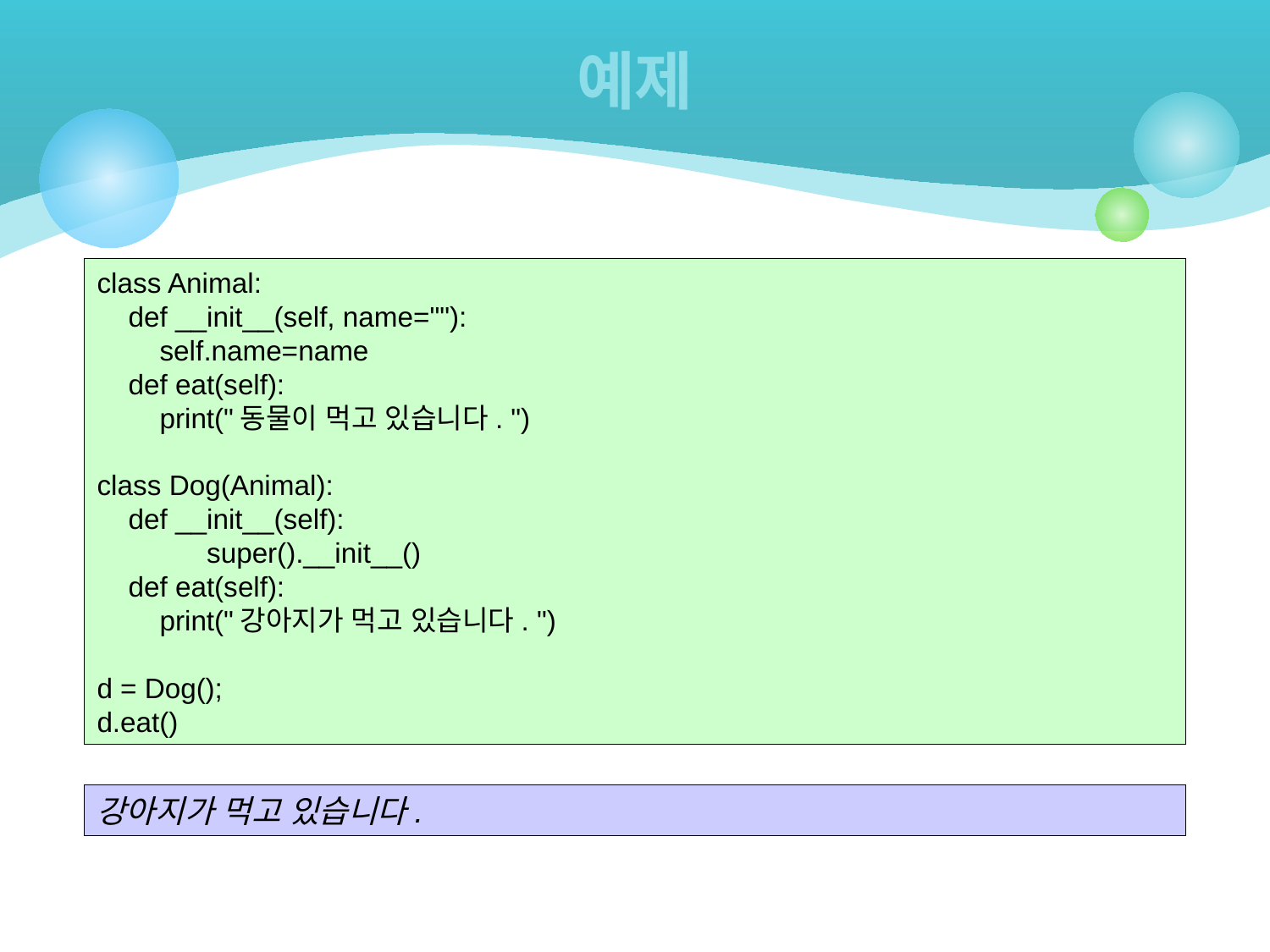

# 예제
class Animal:
    def __init__(self, name=""):
        self.name=name
    def eat(self):
        print("동물이 먹고 있습니다. ")

class Dog(Animal):
    def __init__(self):
              super().__init__()
    def eat(self):
        print("강아지가 먹고 있습니다. ")

d = Dog();
d.eat()
강아지가 먹고 있습니다.